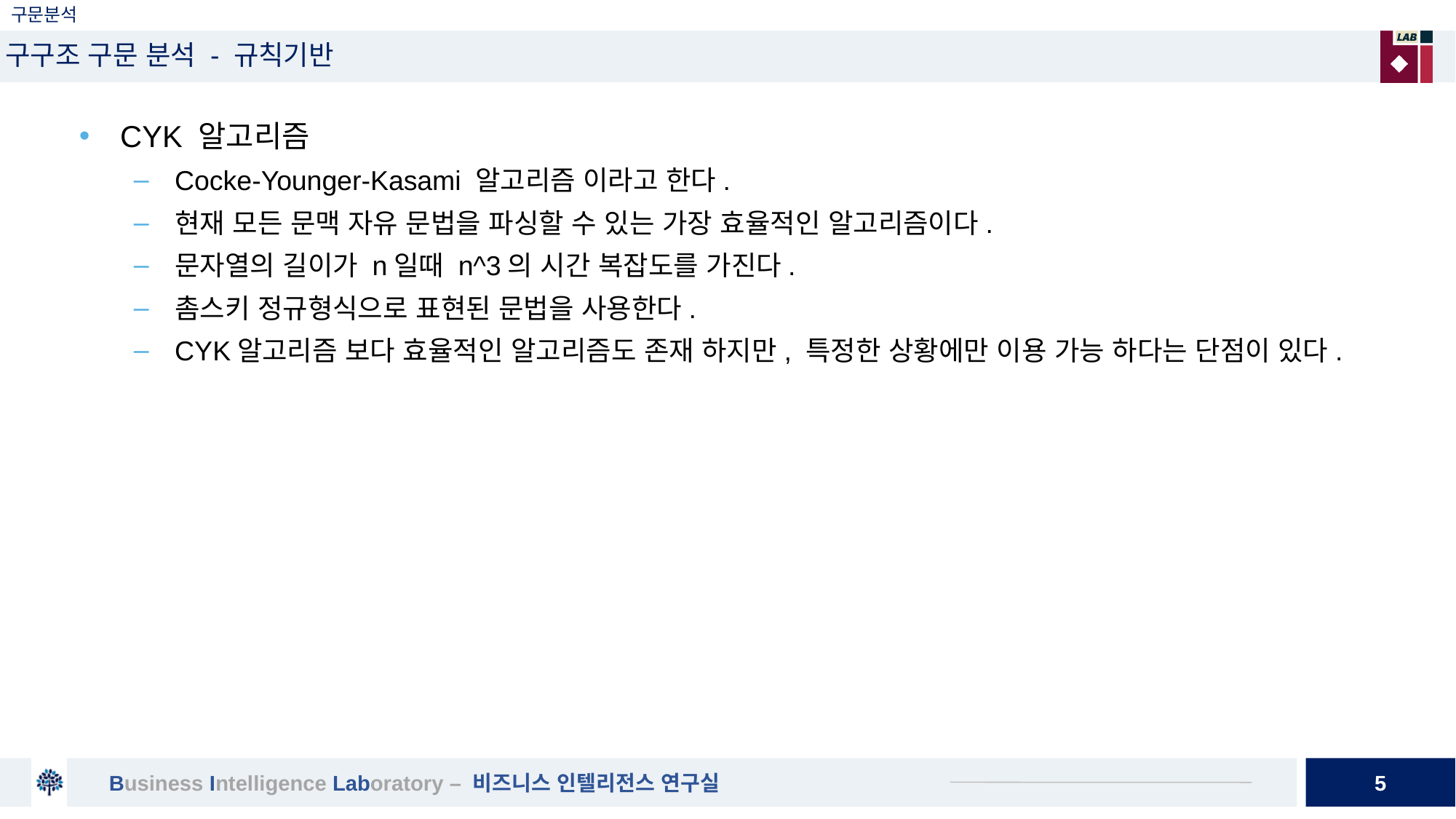

# 구문분석
구구조 구문 분석 - 규칙기반
CYK 알고리즘
Cocke-Younger-Kasami 알고리즘 이라고 한다.
현재 모든 문맥 자유 문법을 파싱할 수 있는 가장 효율적인 알고리즘이다.
문자열의 길이가 n일때 n^3의 시간 복잡도를 가진다.
촘스키 정규형식으로 표현된 문법을 사용한다.
CYK알고리즘 보다 효율적인 알고리즘도 존재 하지만, 특정한 상황에만 이용 가능 하다는 단점이 있다.

5